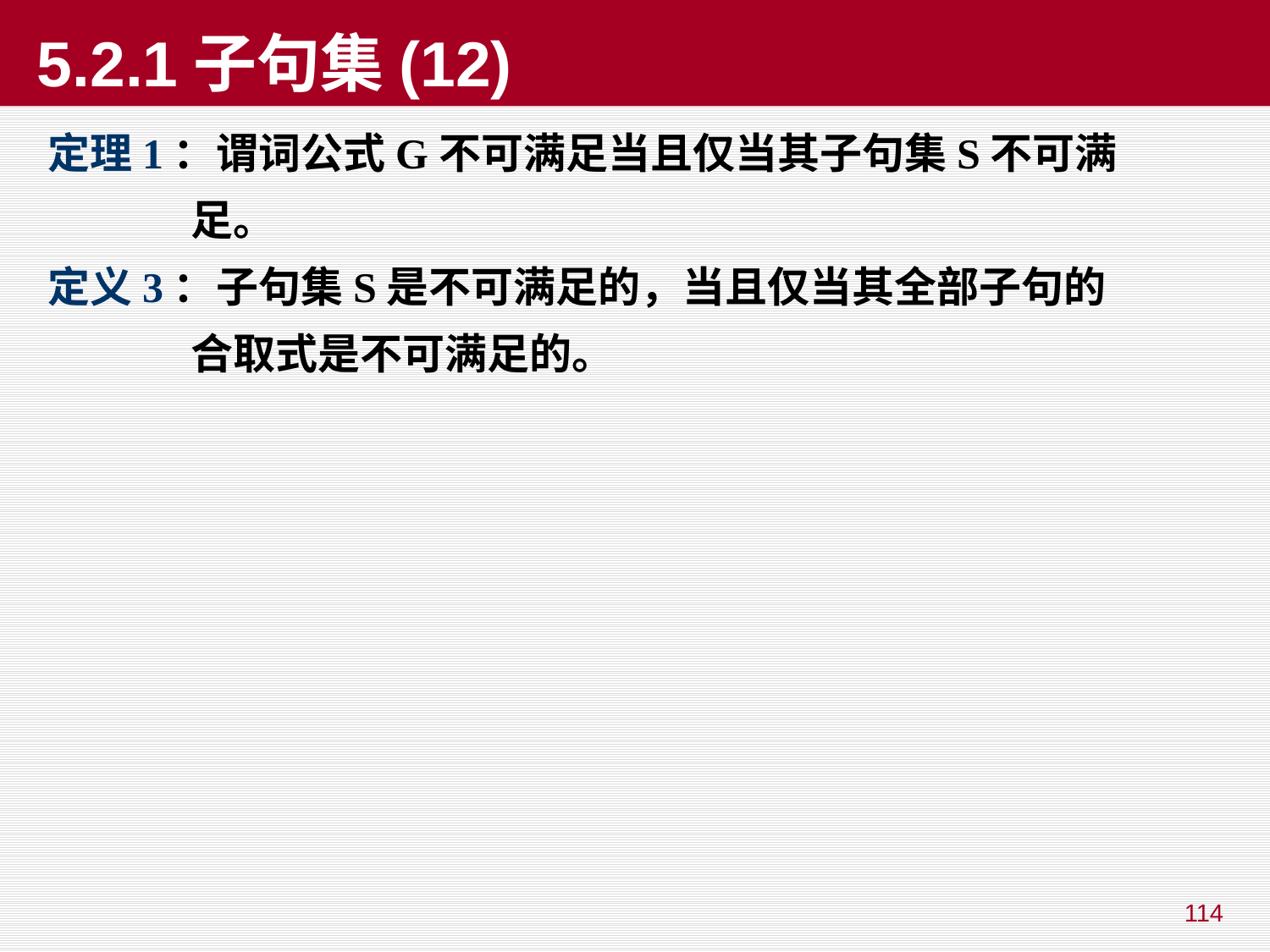

# 5.2.1子句集(12)
定理1：谓词公式G不可满足当且仅当其子句集S不可满
              足。
定义3：子句集S是不可满足的，当且仅当其全部子句的
              合取式是不可满足的。

114